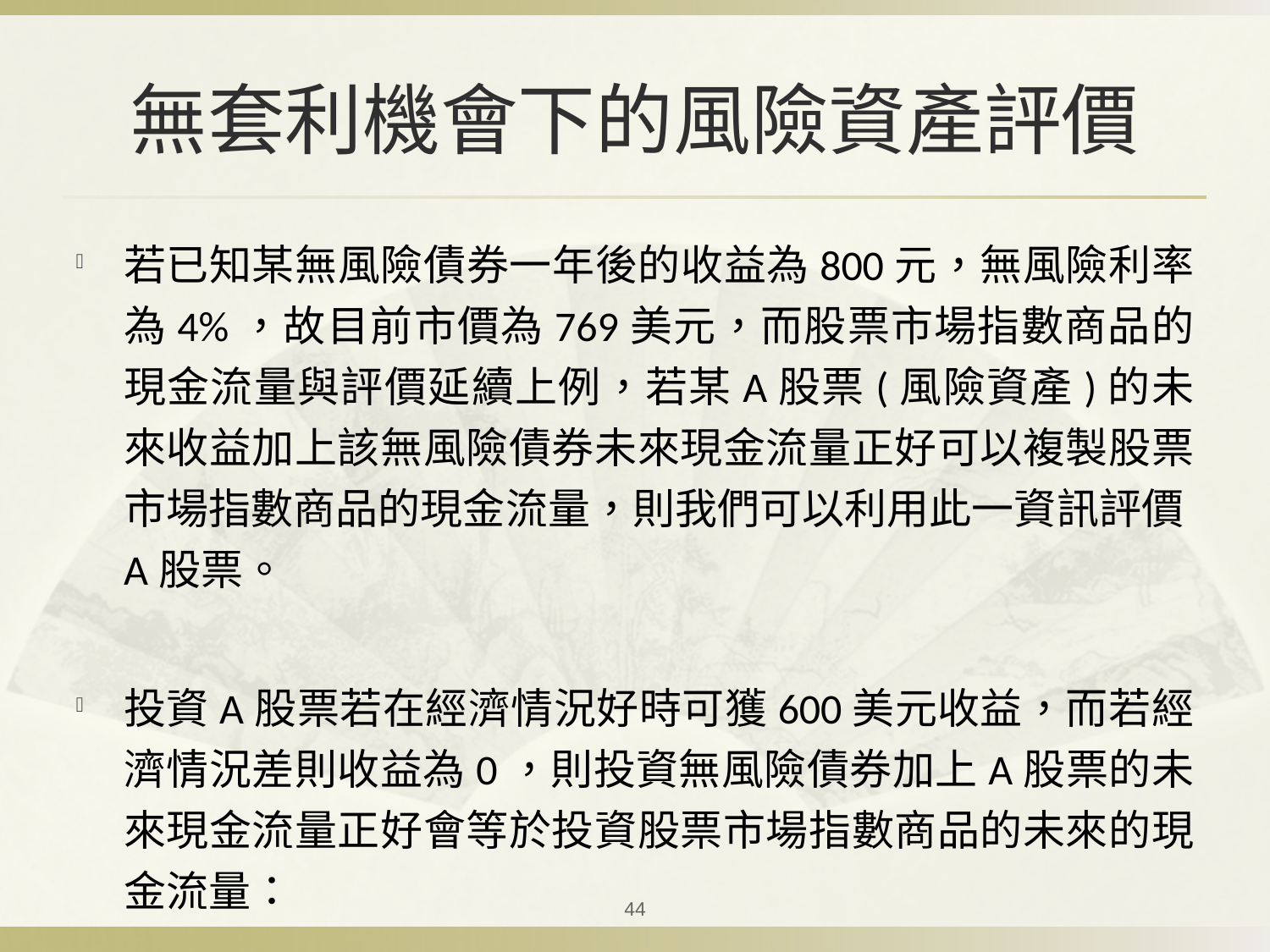

# 無套利機會下的風險資產評價
若已知某無風險債券一年後的收益為800元，無風險利率為4%，故目前市價為769美元，而股票市場指數商品的現金流量與評價延續上例，若某A股票(風險資產)的未來收益加上該無風險債券未來現金流量正好可以複製股票市場指數商品的現金流量，則我們可以利用此一資訊評價A股票。

投資A股票若在經濟情況好時可獲600美元收益，而若經濟情況差則收益為0，則投資無風險債券加上A股票的未來現金流量正好會等於投資股票市場指數商品的未來的現金流量：
44